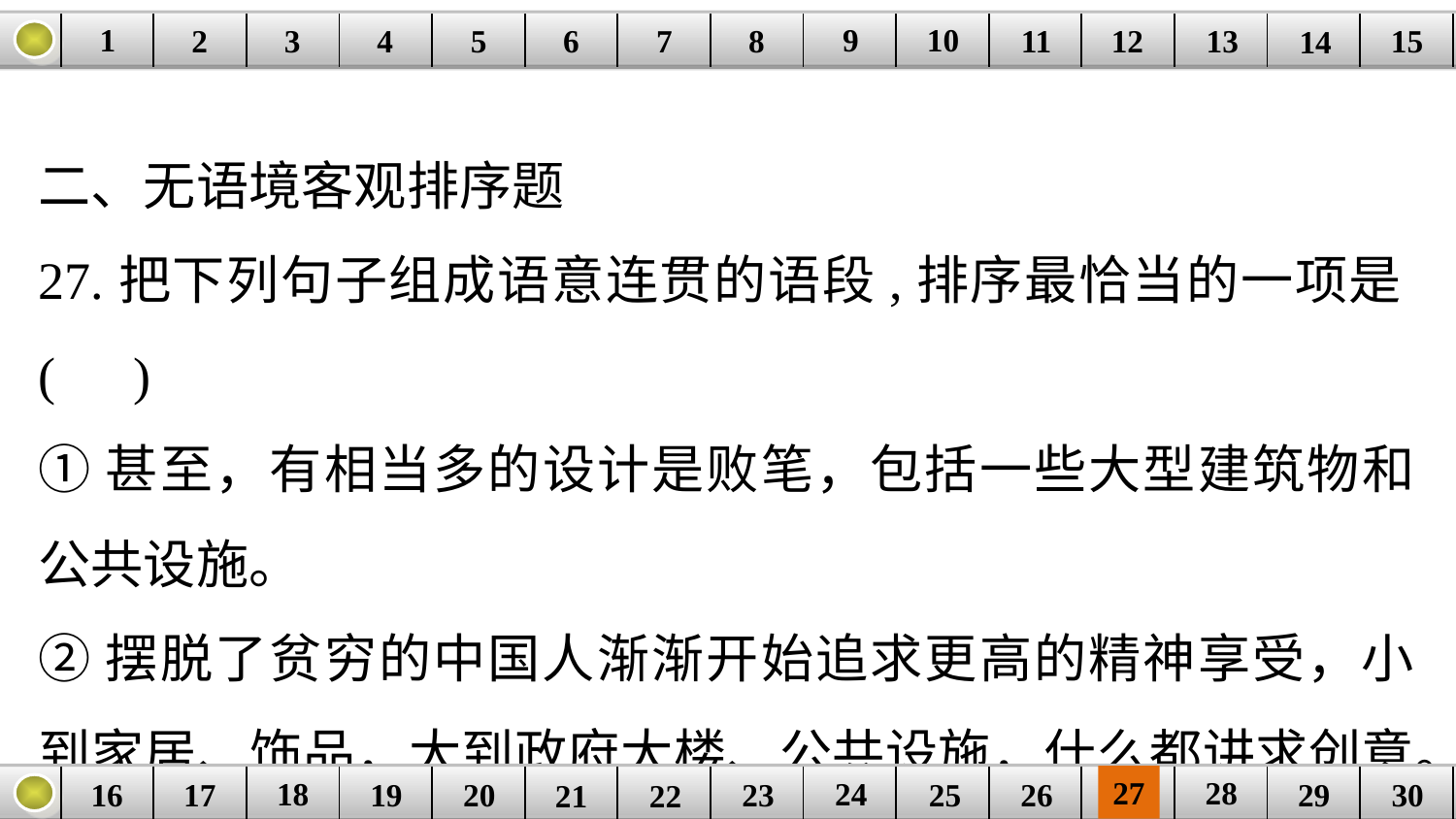

9
10
1
3
4
5
6
8
11
2
12
15
|  |  |  |  |  |  |  |  |  |  |  |  |  |  |  |
| --- | --- | --- | --- | --- | --- | --- | --- | --- | --- | --- | --- | --- | --- | --- |
7
13
14

二、无语境客观排序题
27.把下列句子组成语意连贯的语段,排序最恰当的一项是(　)
①甚至，有相当多的设计是败笔，包括一些大型建筑物和公共设施。
②摆脱了贫穷的中国人渐渐开始追求更高的精神享受，小到家居、饰品，大到政府大楼、公共设施，什么都讲求创意。

27
28
18
24
16
25
26
30
|  |  |  |  |  |  |  |  |  |  |  |  |  |  |  |
| --- | --- | --- | --- | --- | --- | --- | --- | --- | --- | --- | --- | --- | --- | --- |
23
17
19
20
29
21
22